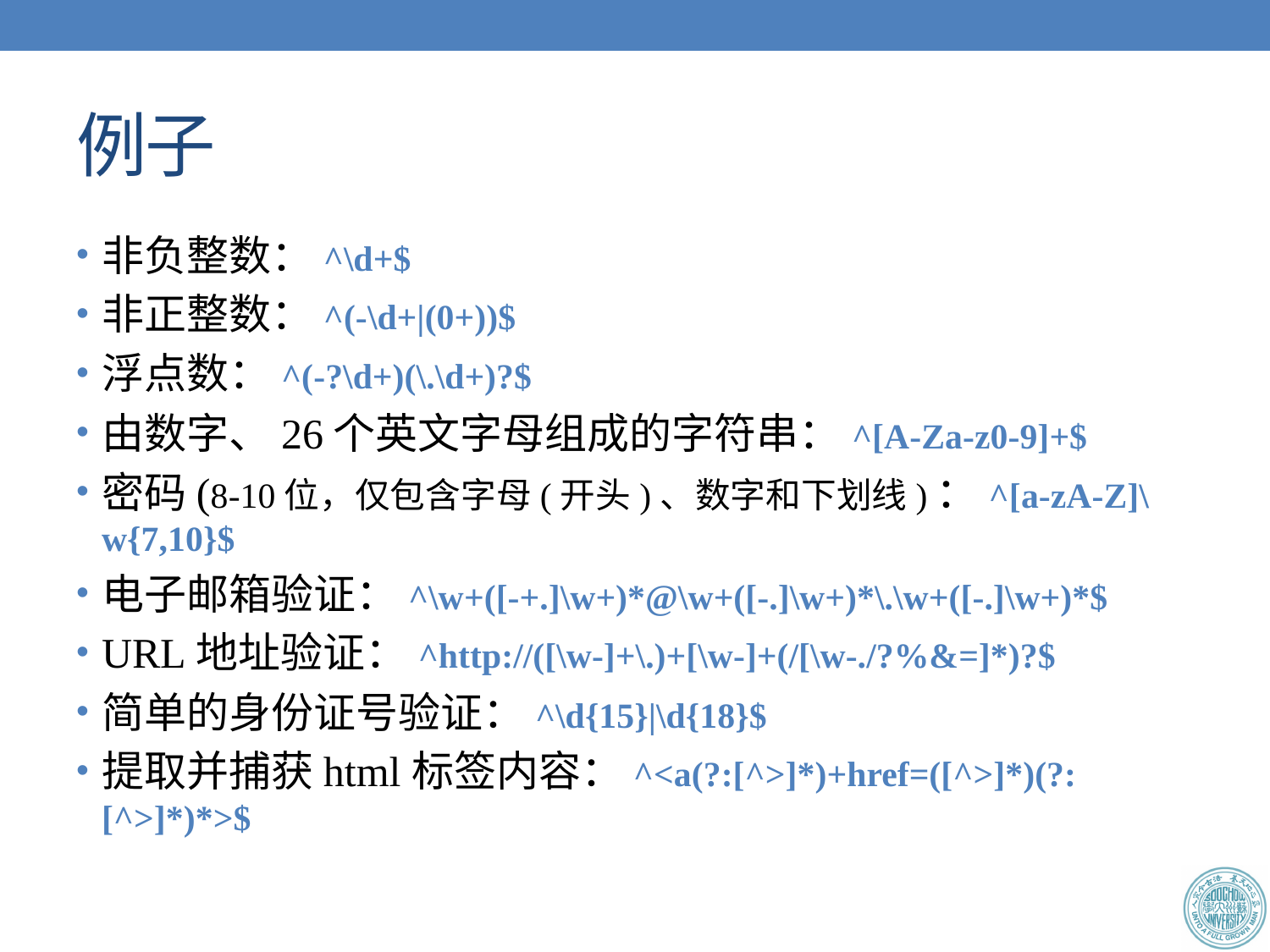

# 例子
非负整数：^\d+$
非正整数：^(-\d+|(0+))$
浮点数：^(-?\d+)(\.\d+)?$
由数字、26个英文字母组成的字符串：^[A-Za-z0-9]+$
密码(8-10位，仅包含字母(开头)、数字和下划线)：^[a-zA-Z]\w{7,10}$
电子邮箱验证：^\w+([-+.]\w+)*@\w+([-.]\w+)*\.\w+([-.]\w+)*$
URL地址验证：^http://([\w-]+\.)+[\w-]+(/[\w-./?%&=]*)?$
简单的身份证号验证：^\d{15}|\d{18}$
提取并捕获html标签内容：^<a(?:[^>]*)+href=([^>]*)(?:[^>]*)*>$